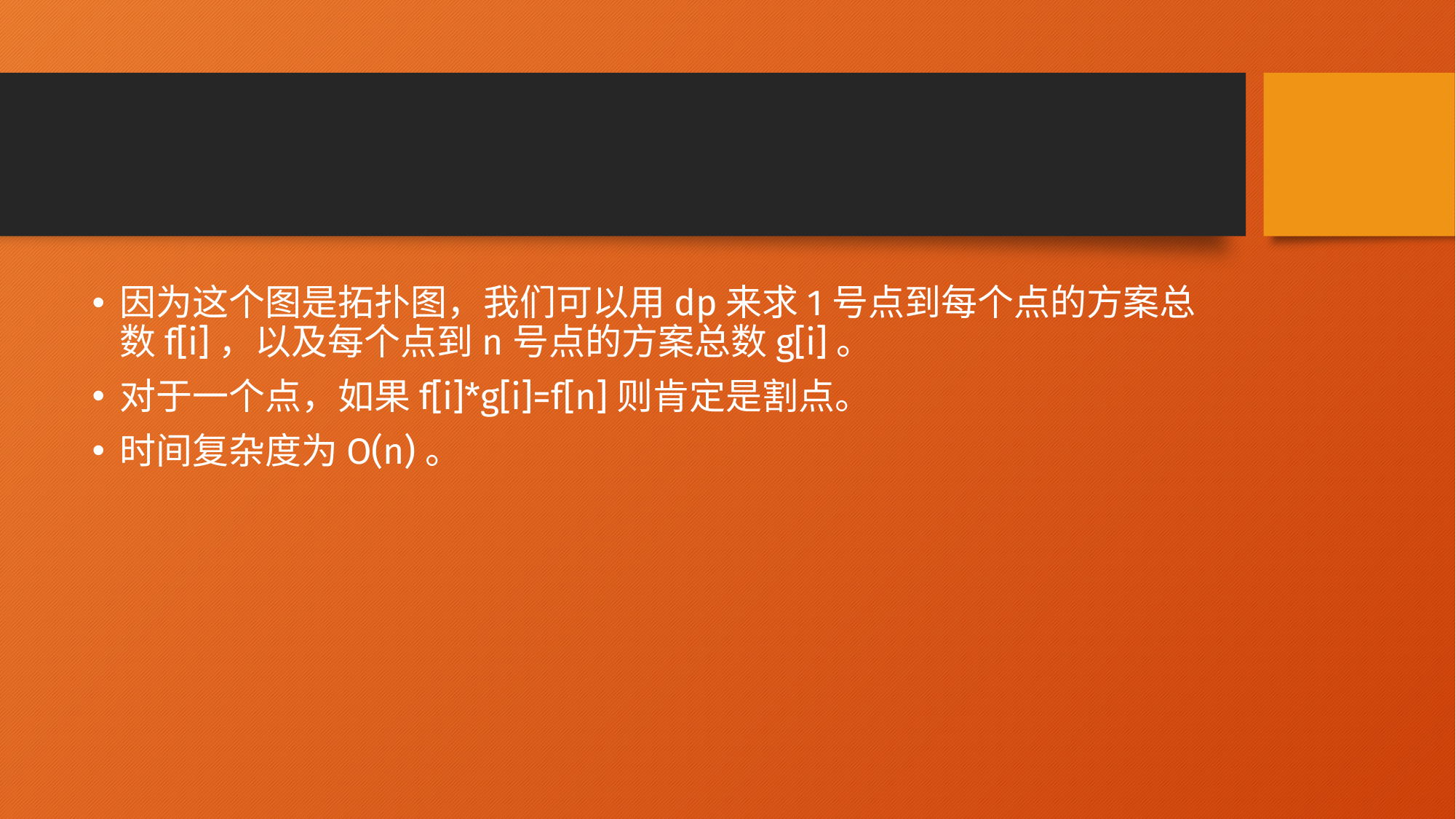

#
因为这个图是拓扑图，我们可以用dp来求1号点到每个点的方案总数f[i]，以及每个点到n号点的方案总数g[i]。
对于一个点，如果f[i]*g[i]=f[n]则肯定是割点。
时间复杂度为O(n)。